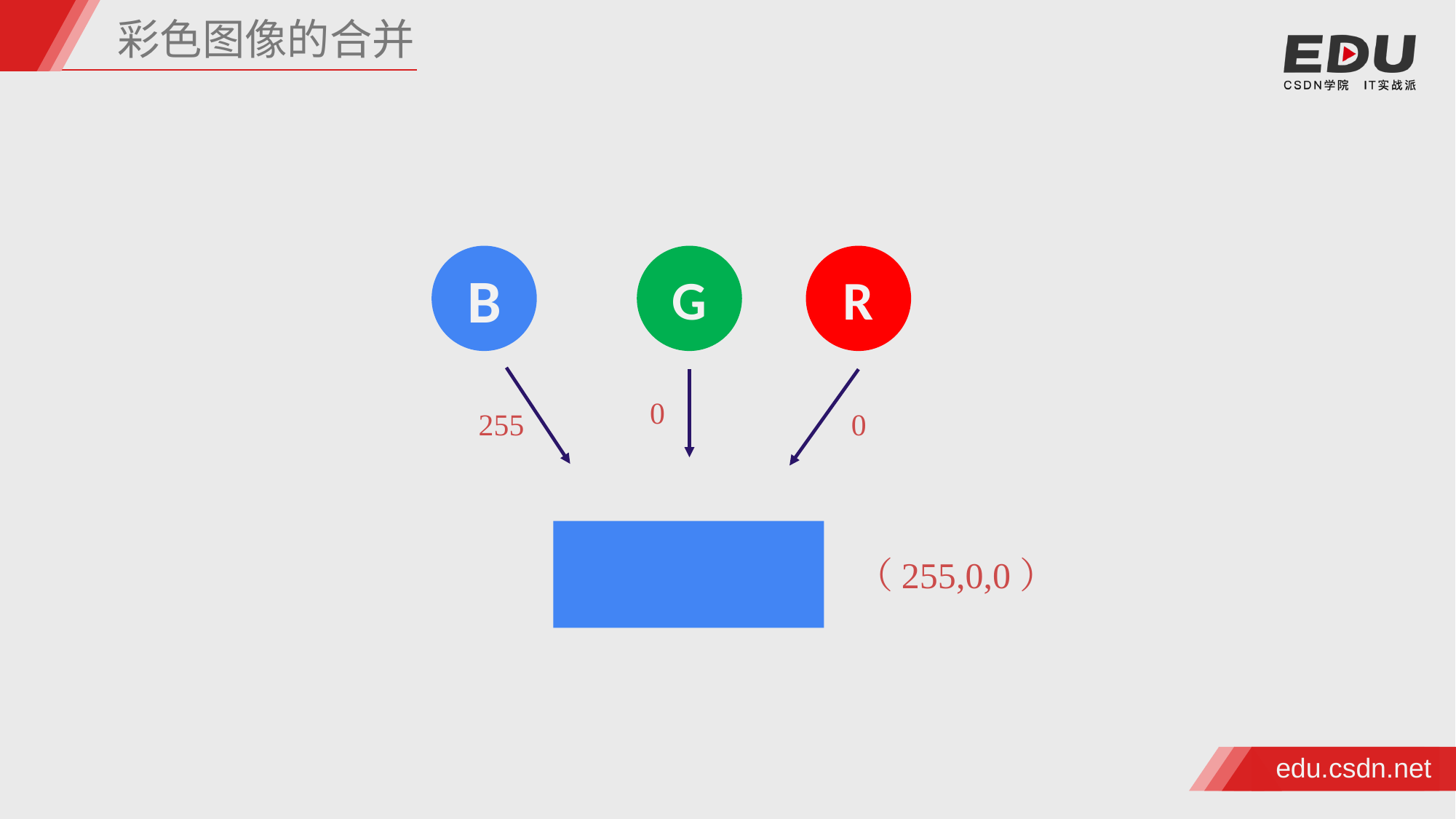

彩色图像的合并
B
G
R
0
255
0

（255,0,0）